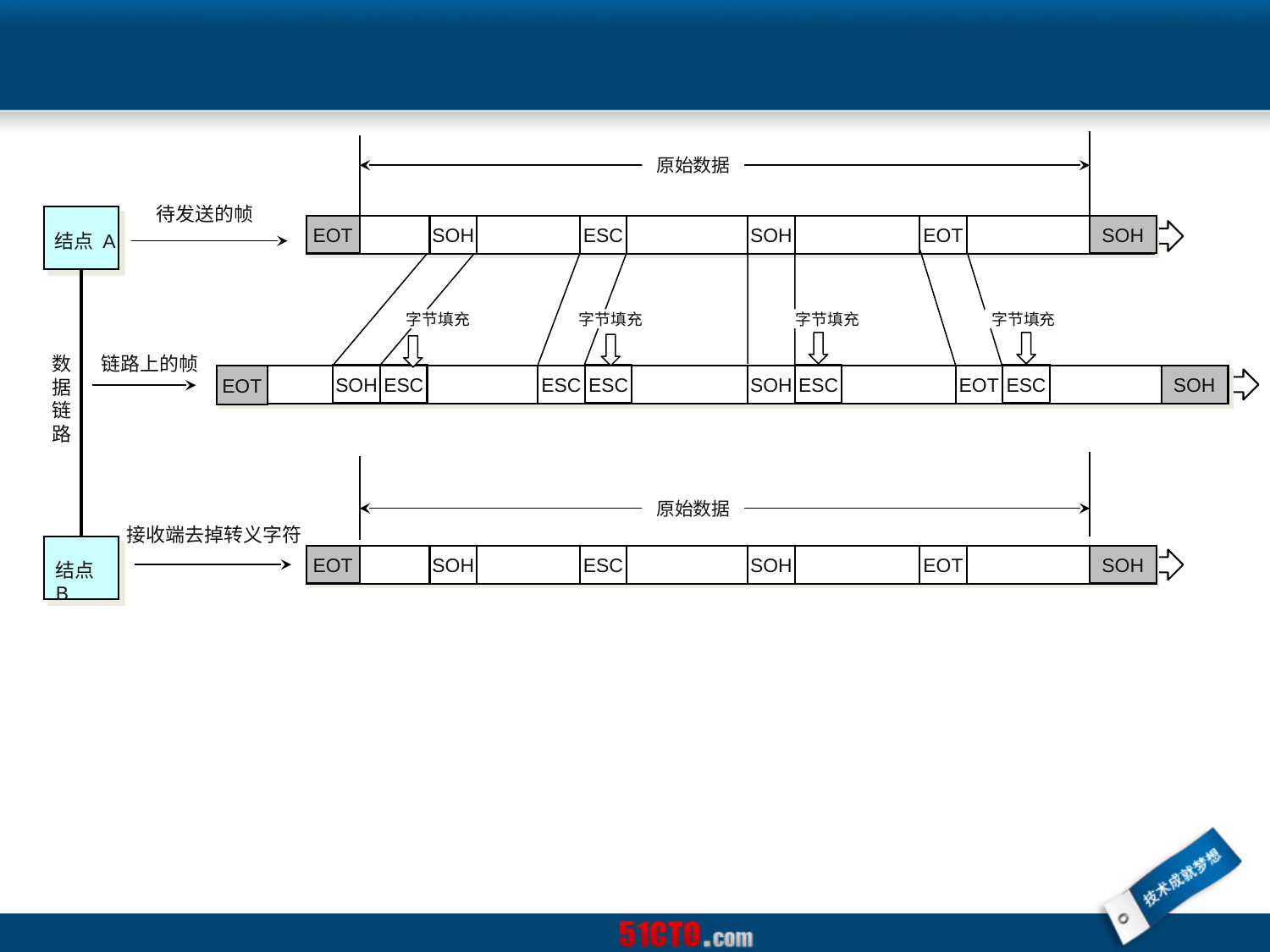

原始数据
待发送的帧

EOT
SOH
ESC
SOH
EOT
SOH

结点 A
字节填充
字节填充
字节填充
字节填充

数据
链
路
链路上的帧
SOH
ESC
ESC
ESC
ESC
EOT
SOH

EOT
ESC
SOH

原始数据
接收端去掉转义字符

EOT
SOH
ESC
SOH
EOT
SOH

结点B